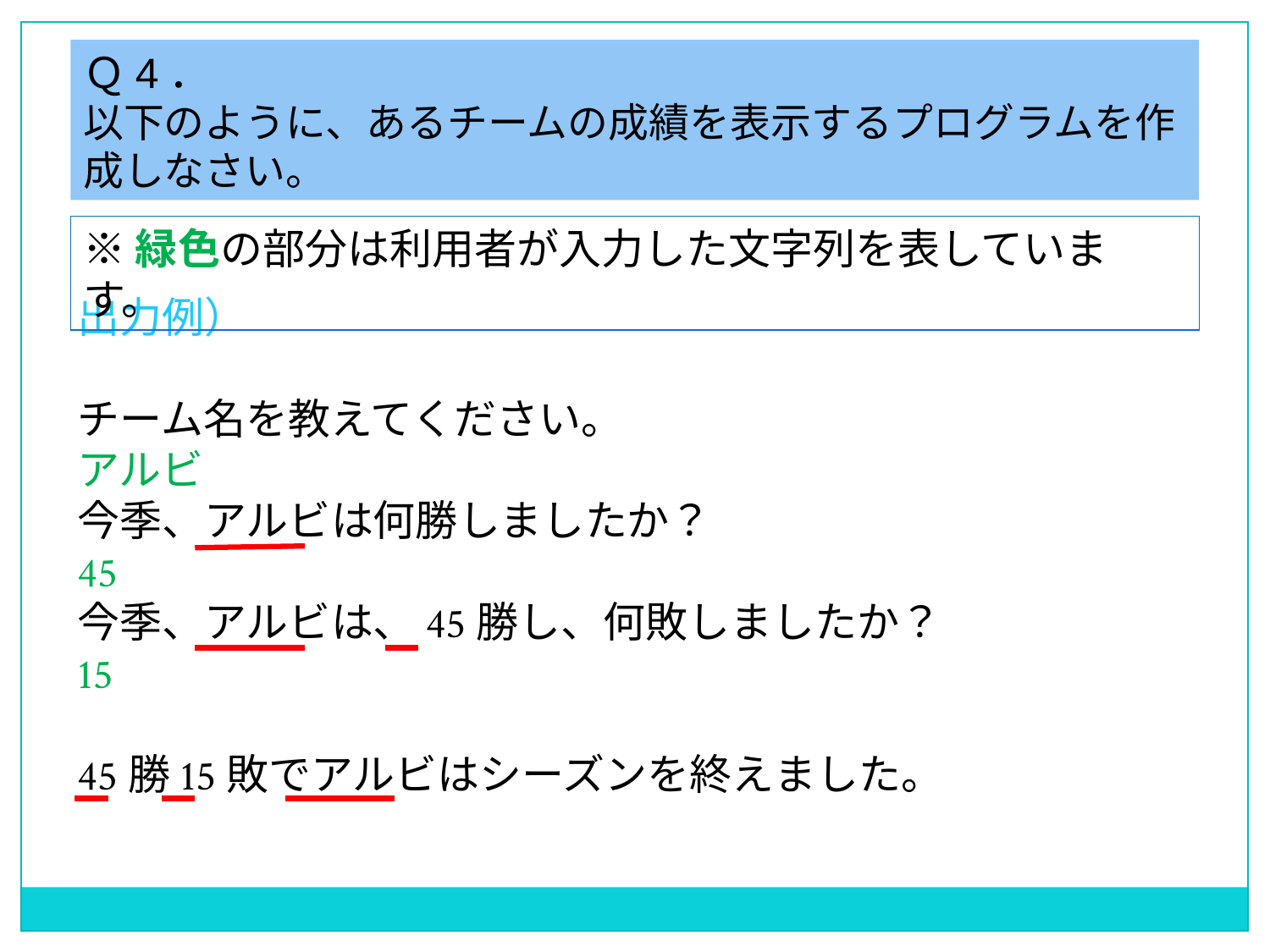

Ｑ4．
以下のように、あるチームの成績を表示するプログラムを作成しなさい。
※緑色の部分は利用者が入力した文字列を表しています。
出力例）

チーム名を教えてください。
アルビ
今季、アルビは何勝しましたか？
45
今季、アルビは、45勝し、何敗しましたか？
15

45勝15敗でアルビはシーズンを終えました。